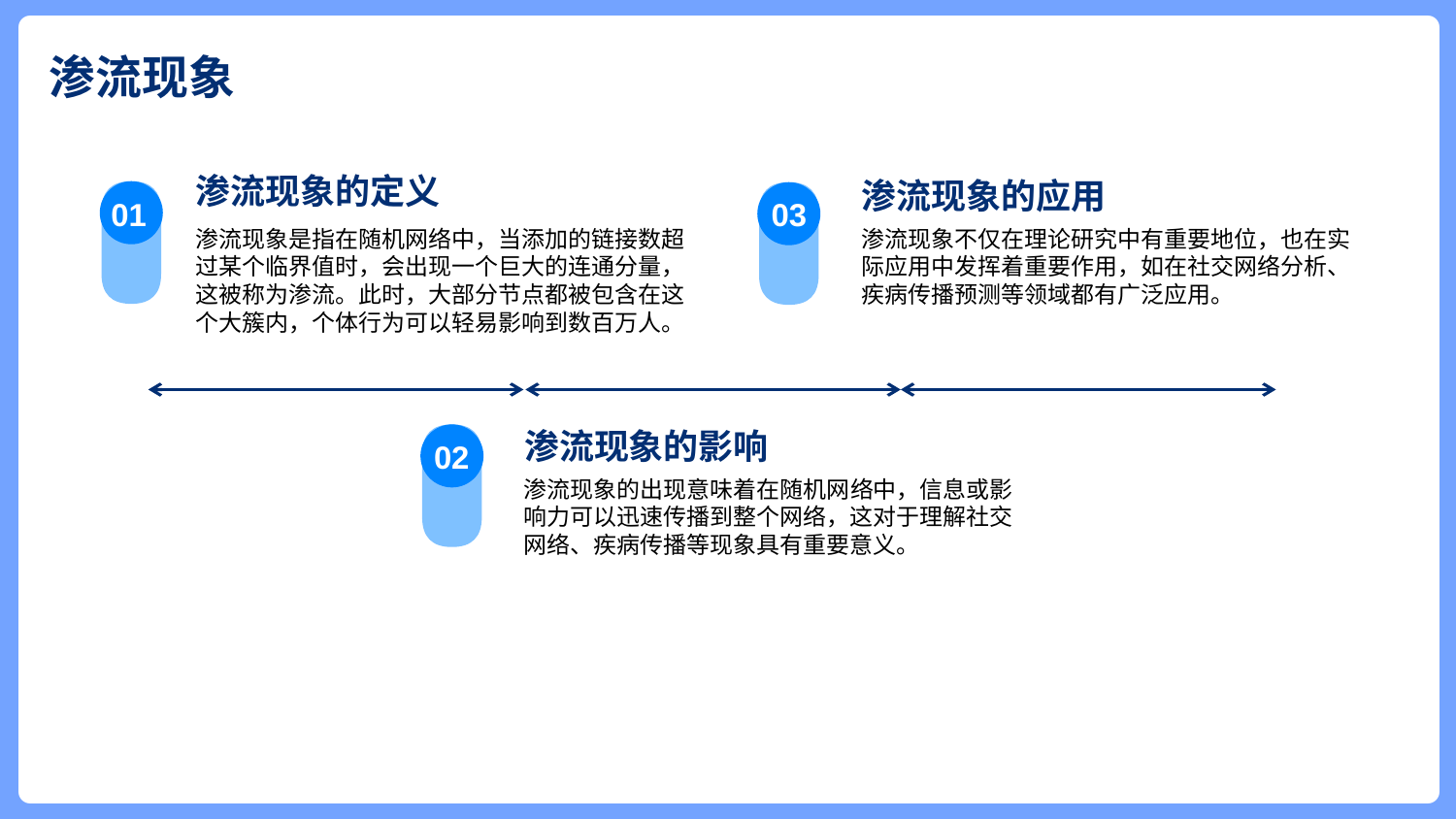

渗流现象
渗流现象的定义
渗流现象的应用
01
03

渗流现象是指在随机网络中，当添加的链接数超过某个临界值时，会出现一个巨大的连通分量，这被称为渗流。此时，大部分节点都被包含在这个大簇内，个体行为可以轻易影响到数百万人。
渗流现象不仅在理论研究中有重要地位，也在实际应用中发挥着重要作用，如在社交网络分析、疾病传播预测等领域都有广泛应用。

渗流现象的影响
02

渗流现象的出现意味着在随机网络中，信息或影响力可以迅速传播到整个网络，这对于理解社交网络、疾病传播等现象具有重要意义。